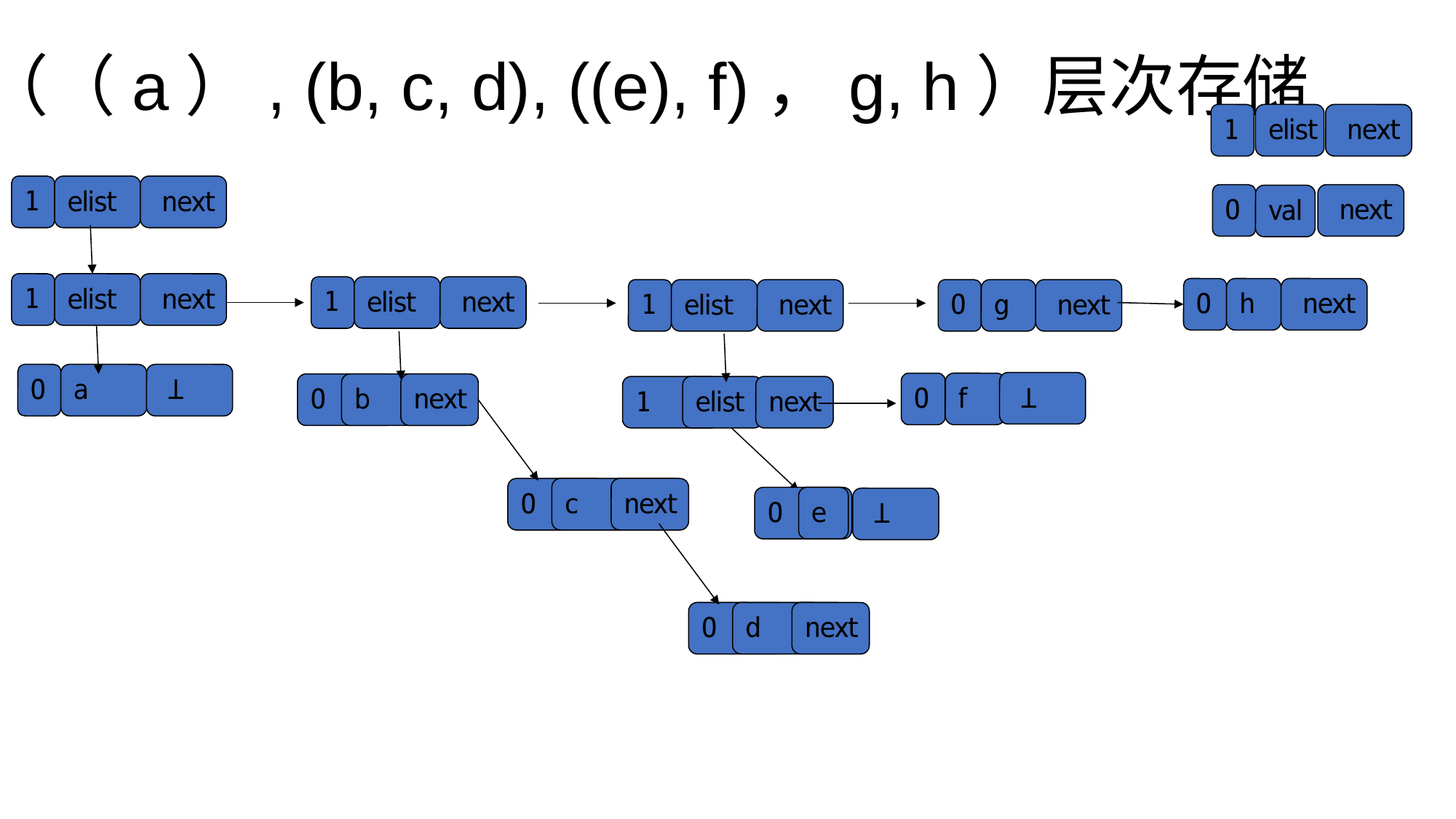

（（a）, (b, c, d), ((e), f)，g, h）层次存储
1
elist
 next
1
elist
 next
0
 next
val
1
elist
 next
1
elist
 next
0
h
 next
1
elist
 next
0
g
 next
0
a
 Ʇ
 Ʇ
0
f
0
b
next
1
elist
next
0
c
next
0
e
 Ʇ
0
d
next